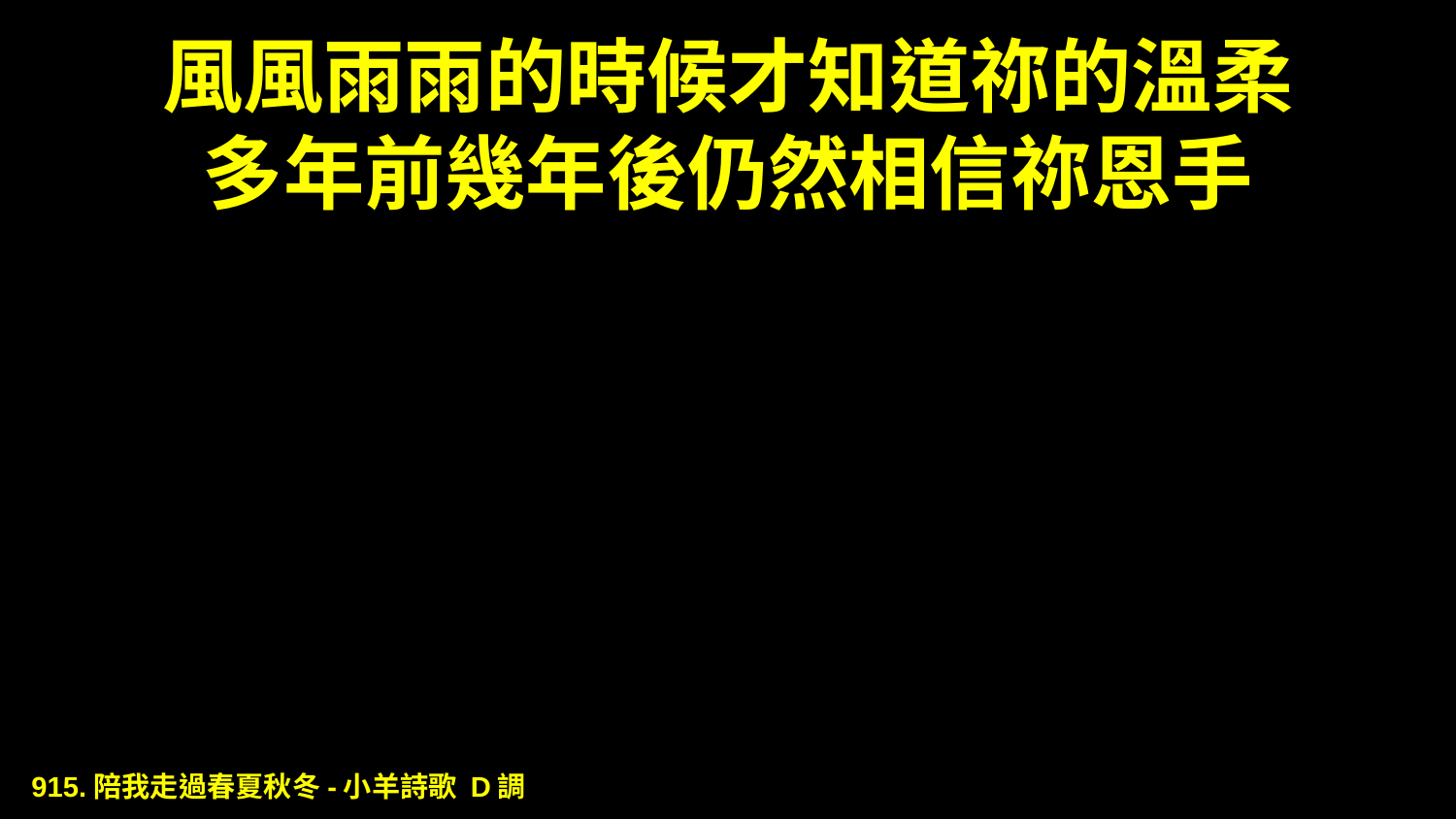

# 風風雨雨的時候才知道祢的溫柔 多年前幾年後仍然相信祢恩手
915.陪我走過春夏秋冬-小羊詩歌 D調